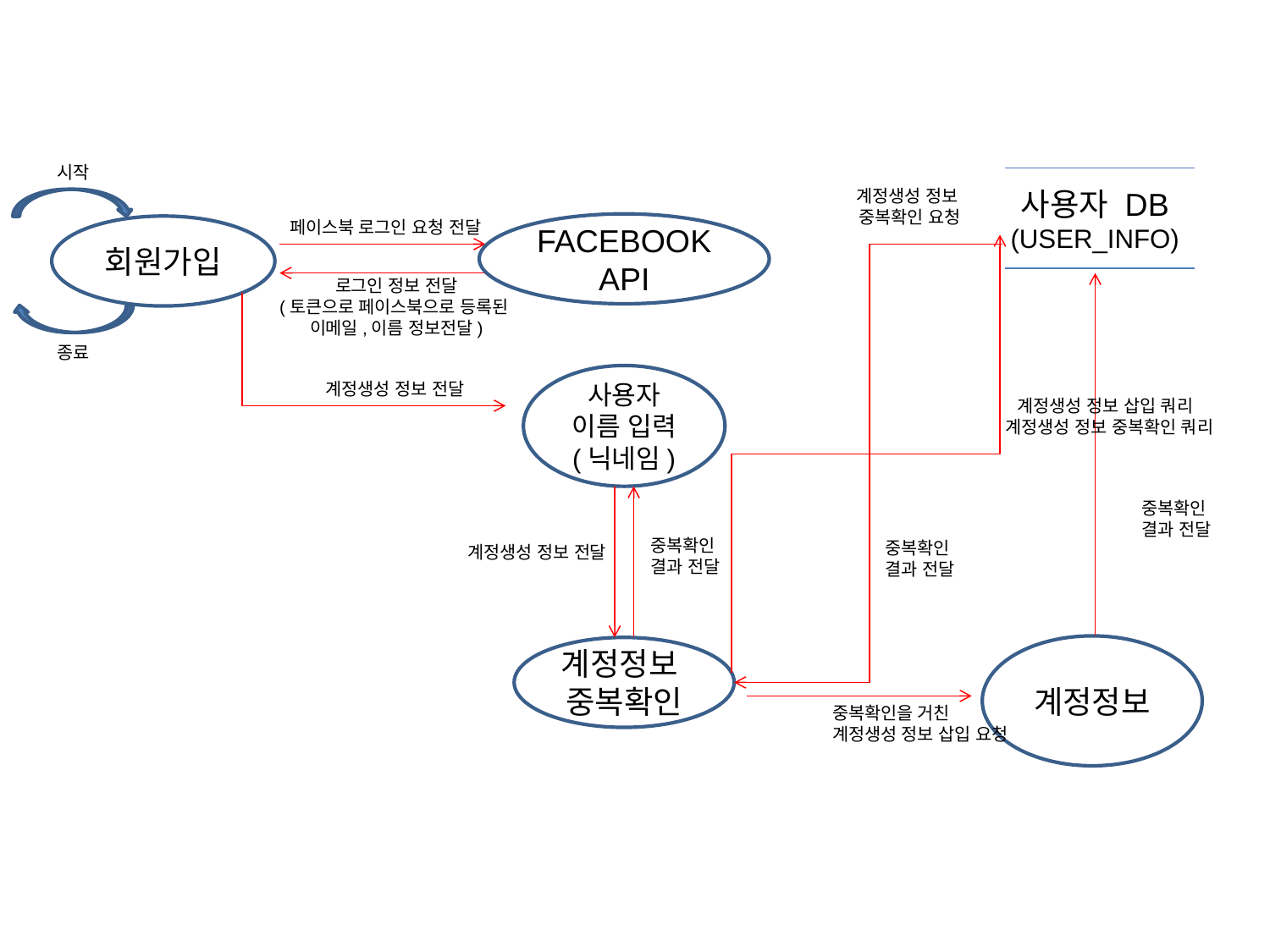

시작
사용자 DB
(USER_INFO)
계정생성 정보
중복확인 요청

페이스북 로그인 요청 전달
FACEBOOK API
회원가입
로그인 정보 전달
(토큰으로 페이스북으로 등록된
이메일,이름 정보전달)

종료
사용자
이름 입력
(닉네임)
계정생성 정보 전달
계정생성 정보 삽입 쿼리
계정생성 정보 중복확인 쿼리
중복확인
결과 전달
중복확인
결과 전달
중복확인
결과 전달
계정생성 정보 전달
계정정보
계정정보
중복확인
중복확인을 거친
계정생성 정보 삽입 요청